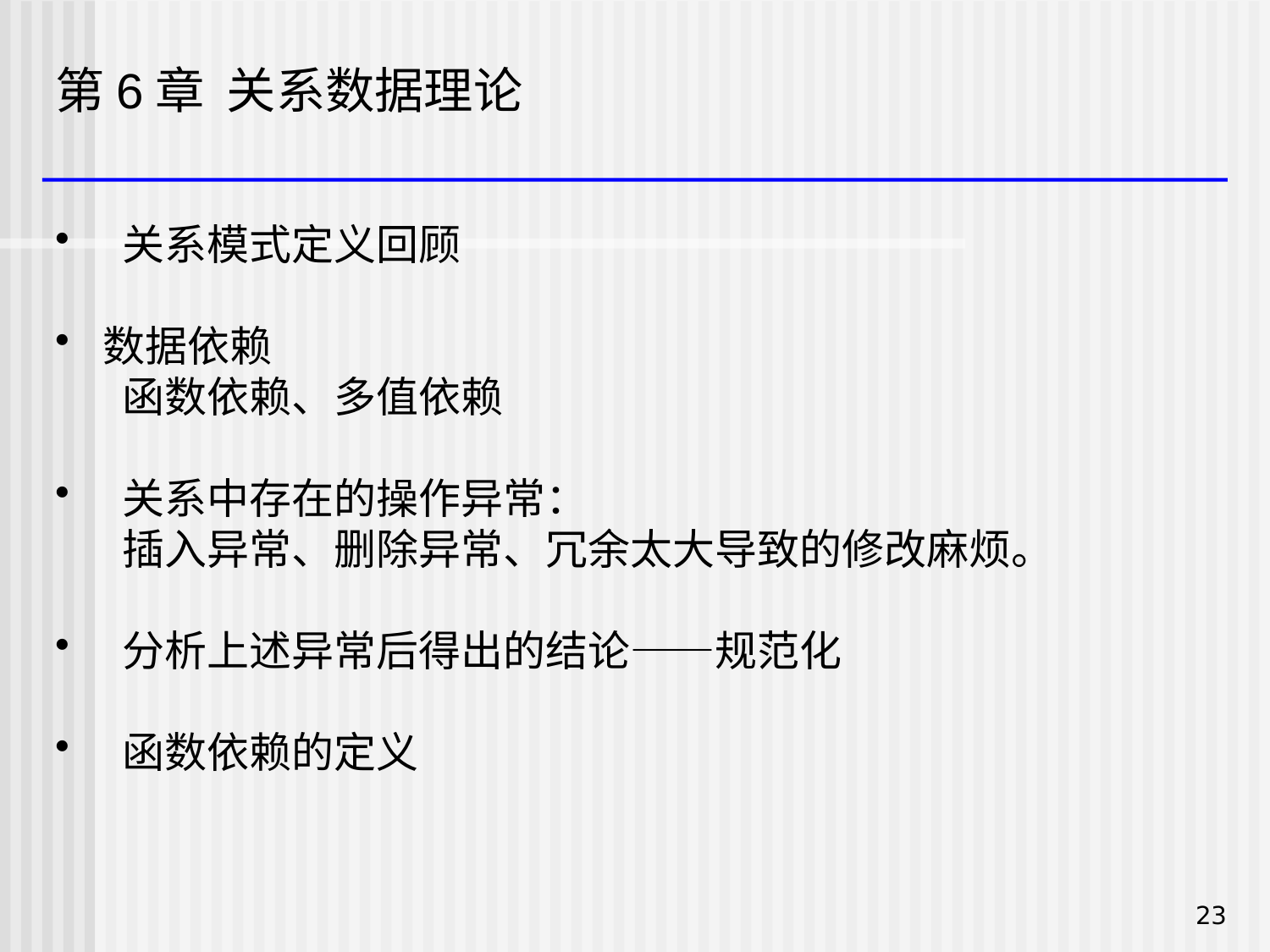

# 第6章  关系数据理论

 关系模式定义回顾

数据依赖
      函数依赖、多值依赖

 关系中存在的操作异常：
      插入异常、删除异常、冗余太大导致的修改麻烦。

 分析上述异常后得出的结论——规范化

 函数依赖的定义
23